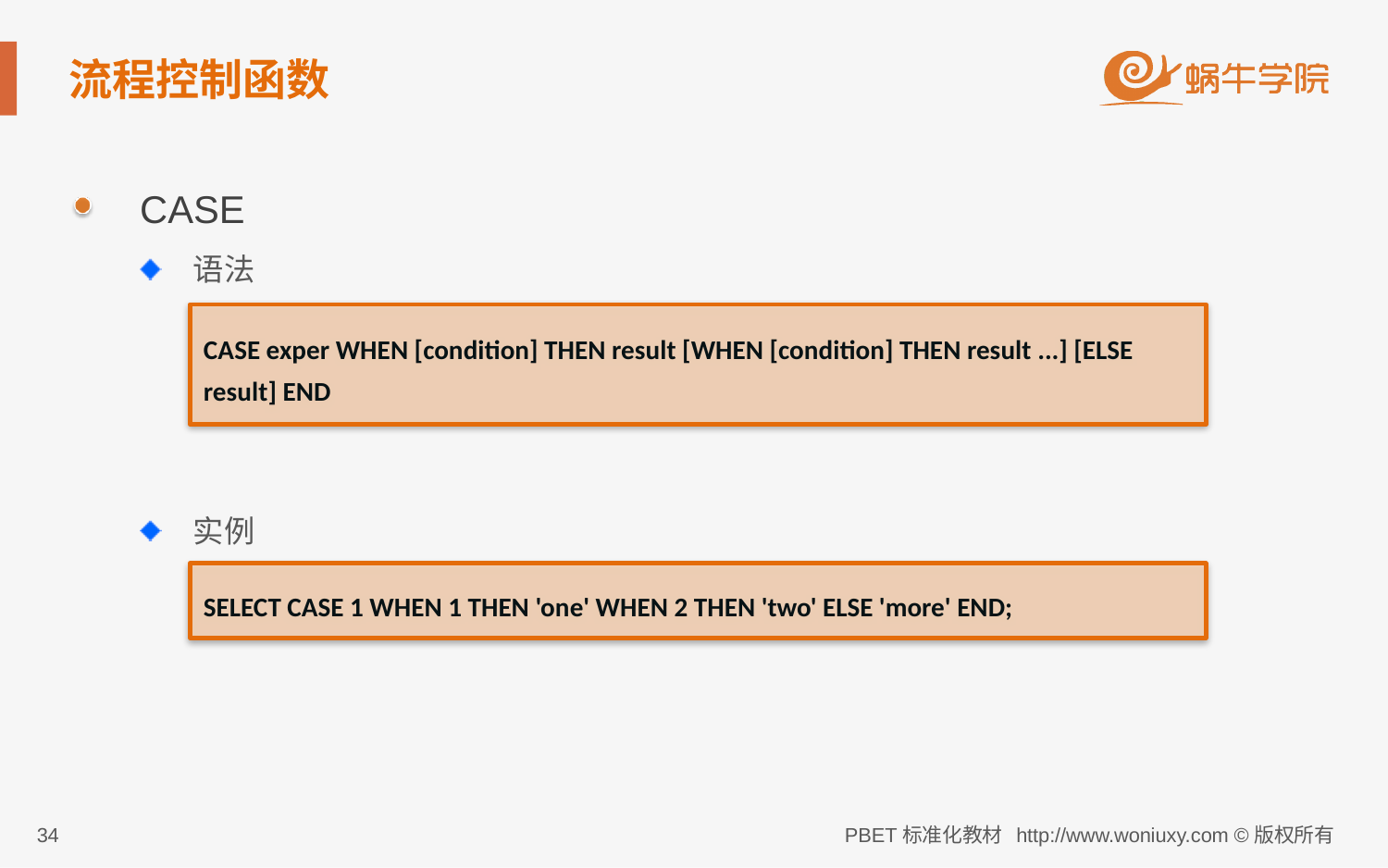

# 流程控制函数
CASE
语法

实例

CASE exper WHEN [condition] THEN result [WHEN [condition] THEN result ...] [ELSE result] END
SELECT CASE 1 WHEN 1 THEN 'one' WHEN 2 THEN 'two' ELSE 'more' END;